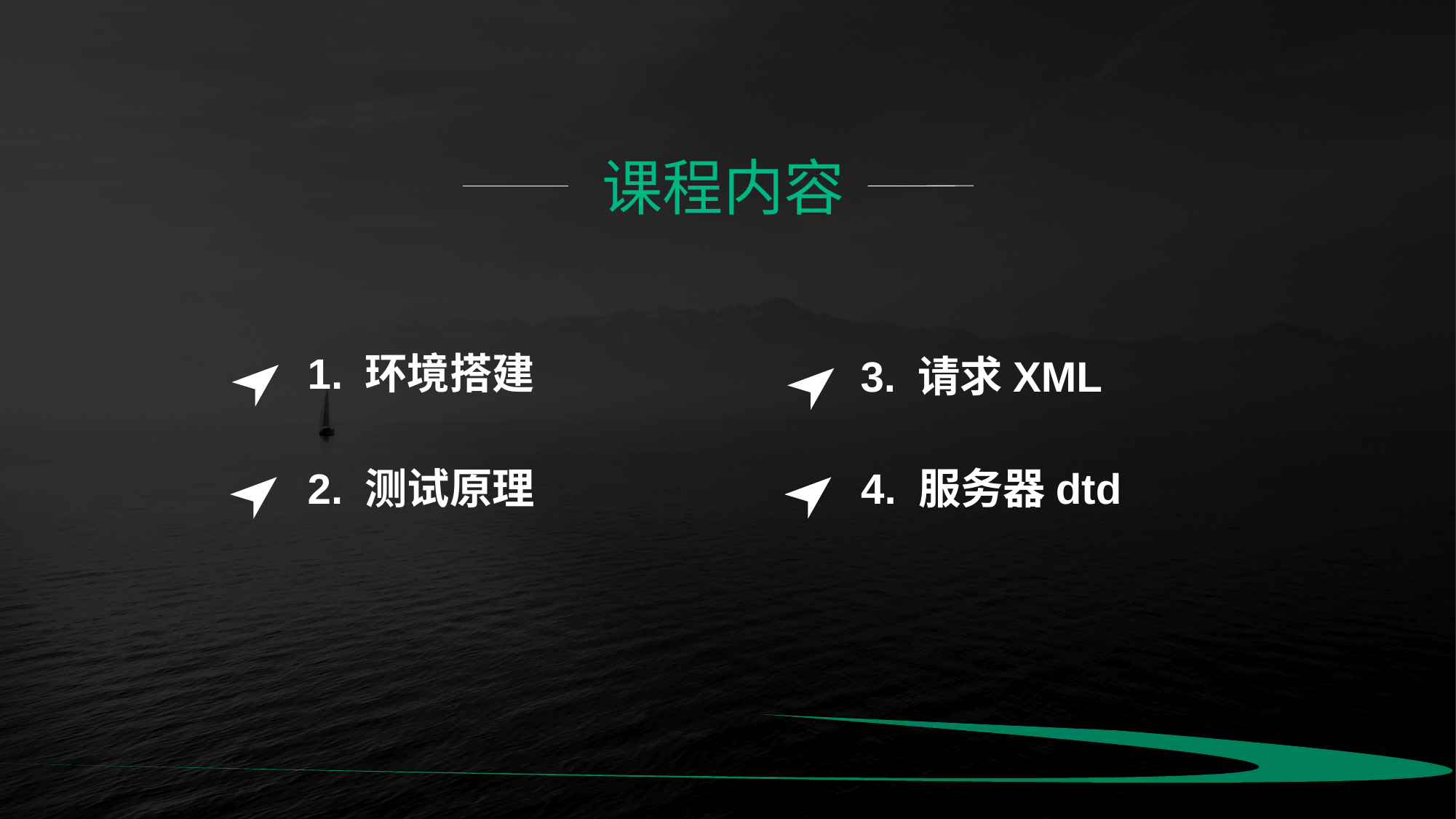

课程内容
1. 环境搭建

2. 测试原理

3. 请求XML

4. 服务器dtd